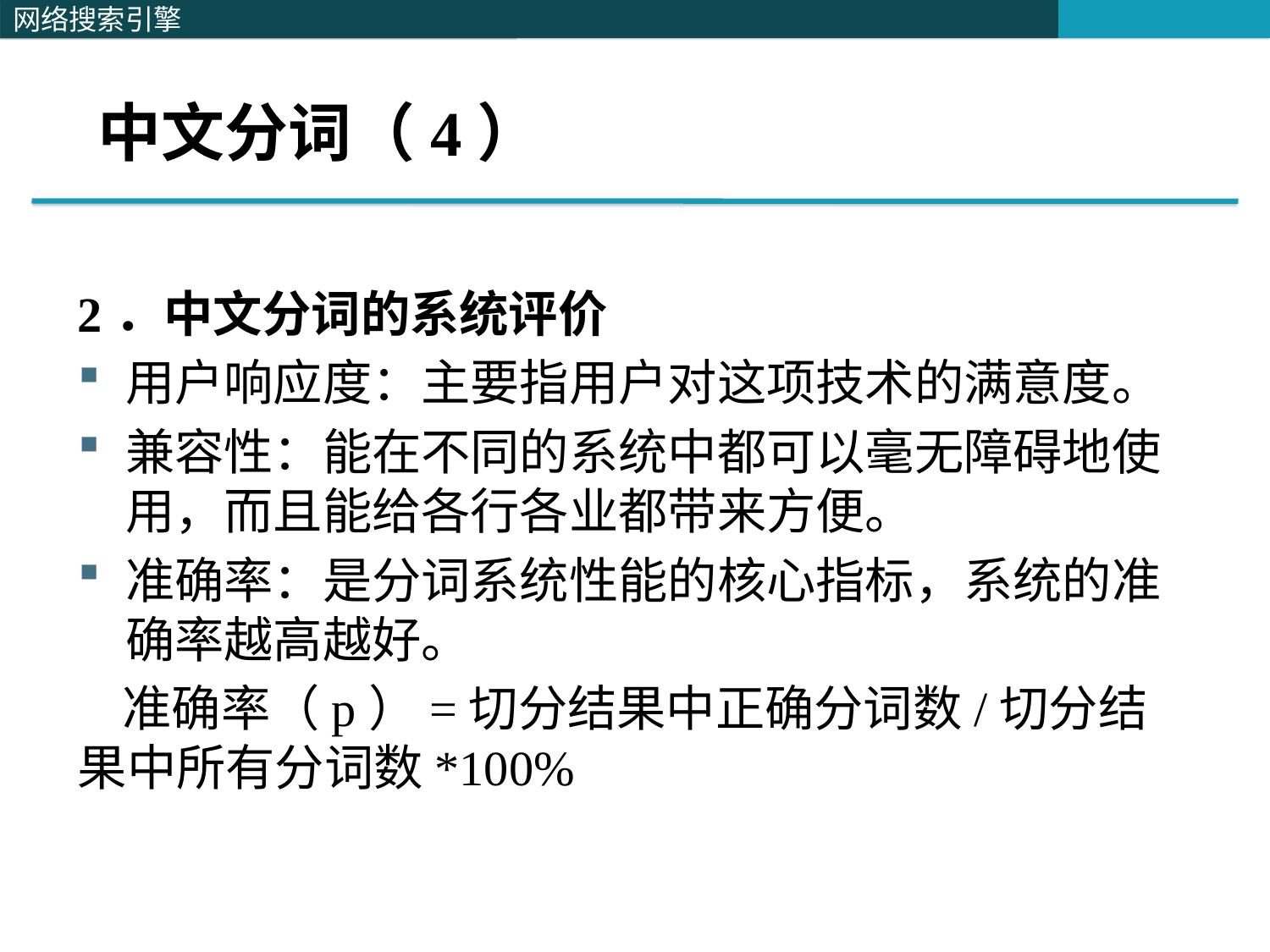

# 中文分词（4）
2．中文分词的系统评价
用户响应度：主要指用户对这项技术的满意度。
兼容性：能在不同的系统中都可以毫无障碍地使用，而且能给各行各业都带来方便。
准确率：是分词系统性能的核心指标，系统的准确率越高越好。
   准确率（p）=切分结果中正确分词数/切分结果中所有分词数*100%